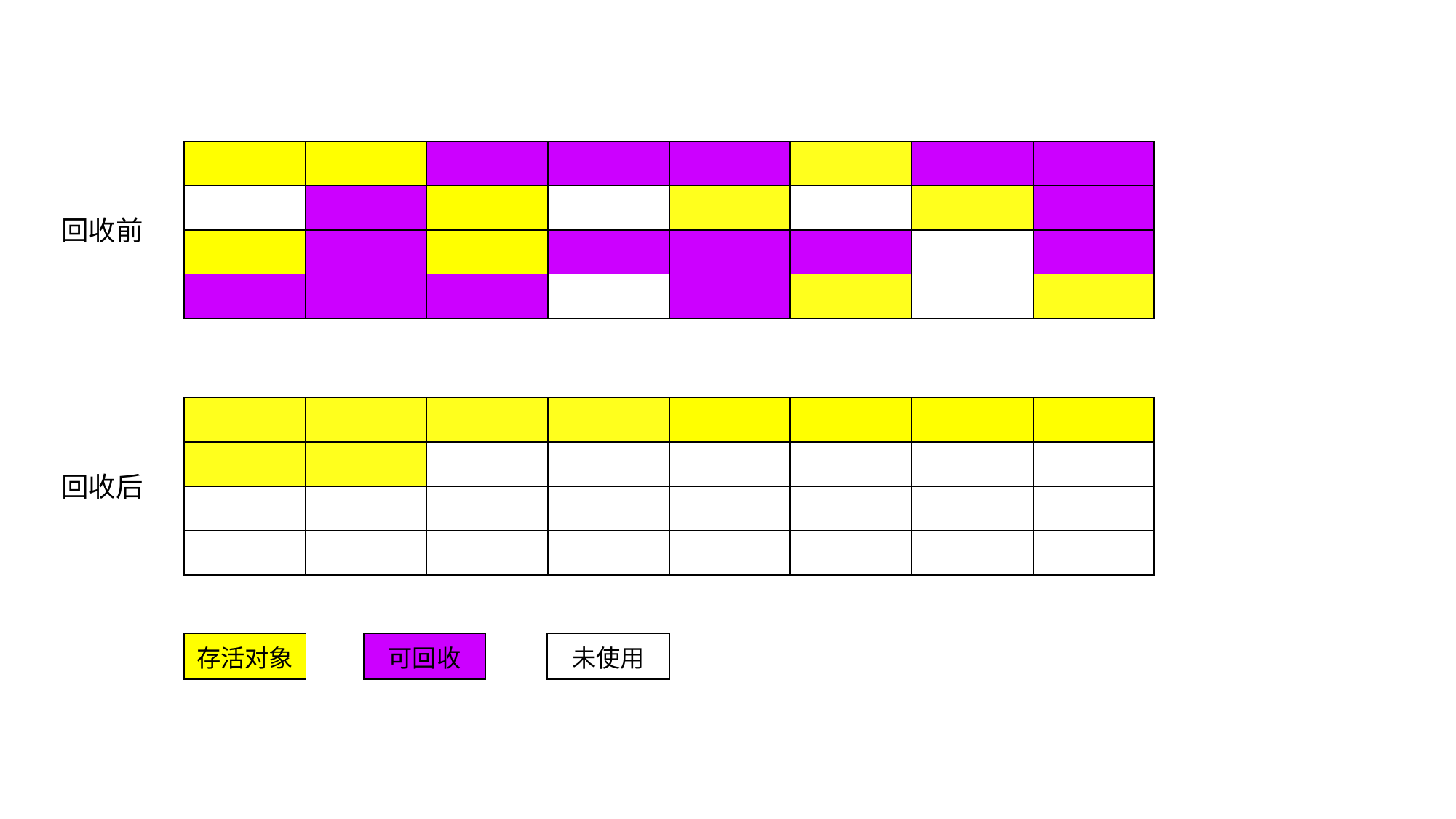

|  |  |  |  |  |  |  |  |
| --- | --- | --- | --- | --- | --- | --- | --- |
|  |  |  |  |  |  |  |  |
|  |  |  |  |  |  |  |  |
|  |  |  |  |  |  |  |  |
回收前
|  |  |  |  |  |  |  |  |
| --- | --- | --- | --- | --- | --- | --- | --- |
|  |  |  |  |  |  |  |  |
|  |  |  |  |  |  |  |  |
|  |  |  |  |  |  |  |  |
回收后
| 存活对象 |
| --- |
| 可回收 |
| --- |
| 未使用 |
| --- |